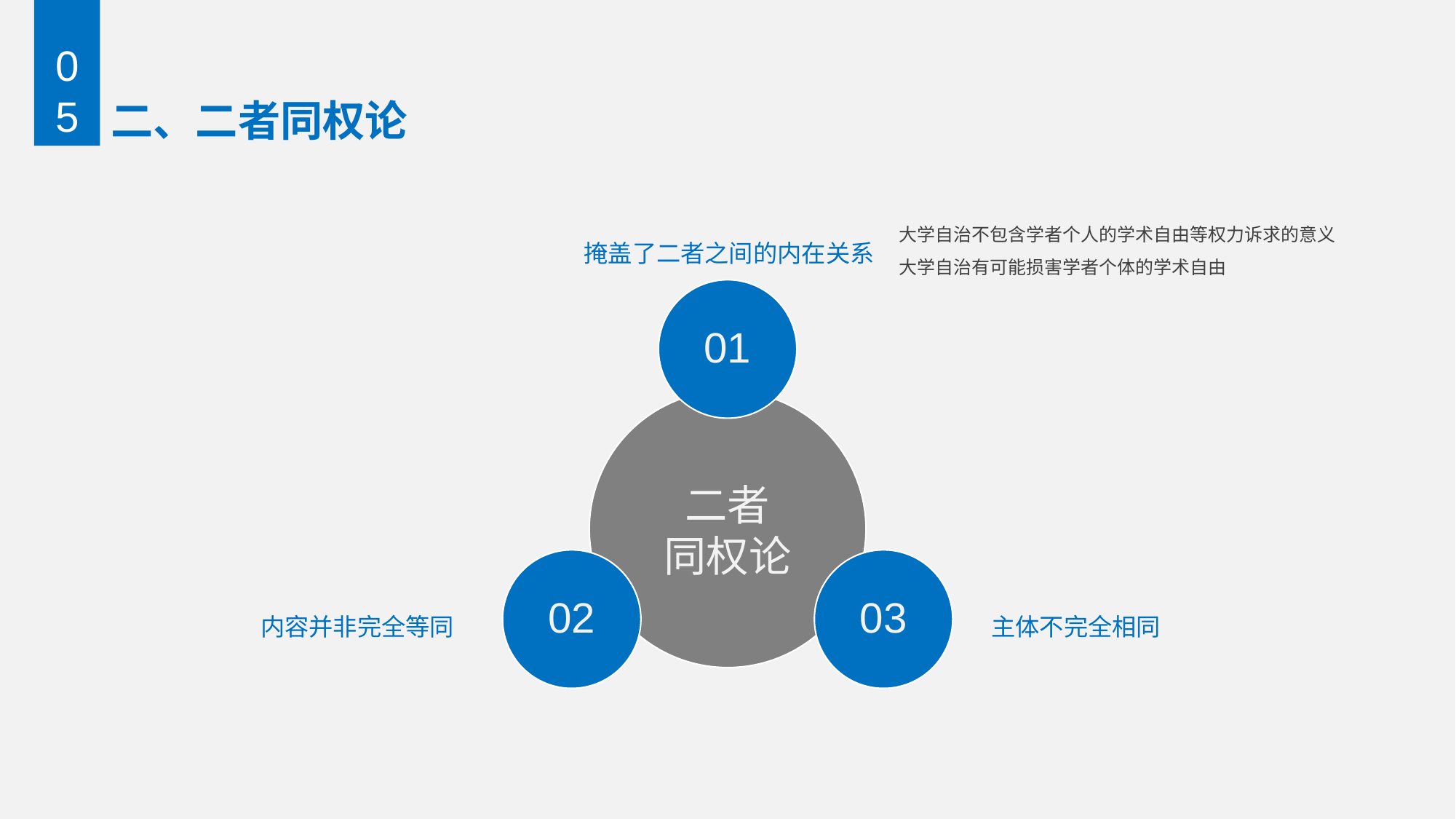

05
# 二、二者同权论
大学自治不包含学者个人的学术自由等权力诉求的意义
大学自治有可能损害学者个体的学术自由
掩盖了二者之间的内在关系
二者
同权论
01
03
02
内容并非完全等同
主体不完全相同